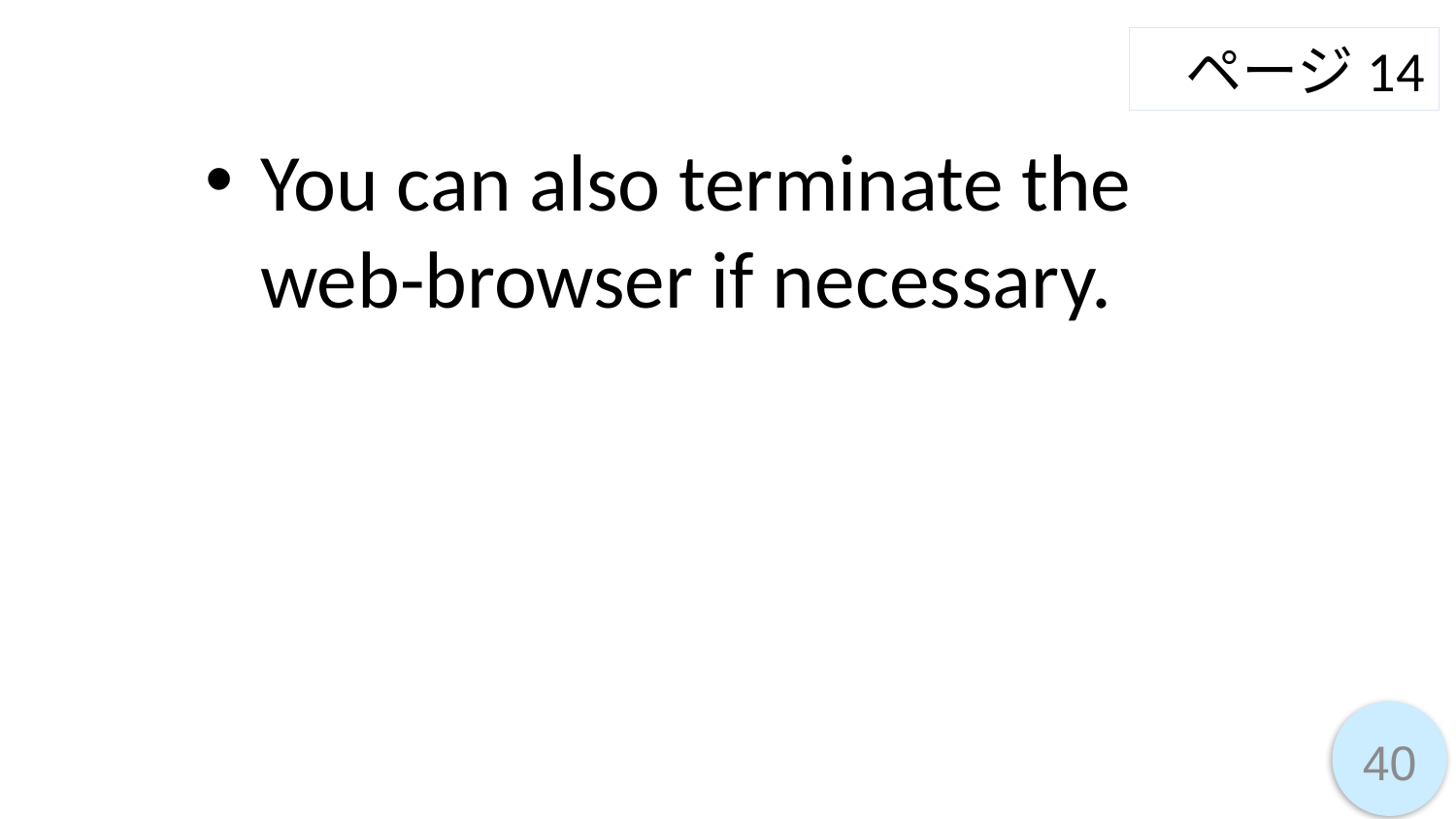

ページ14
You can also terminate the web-browser if necessary.
40